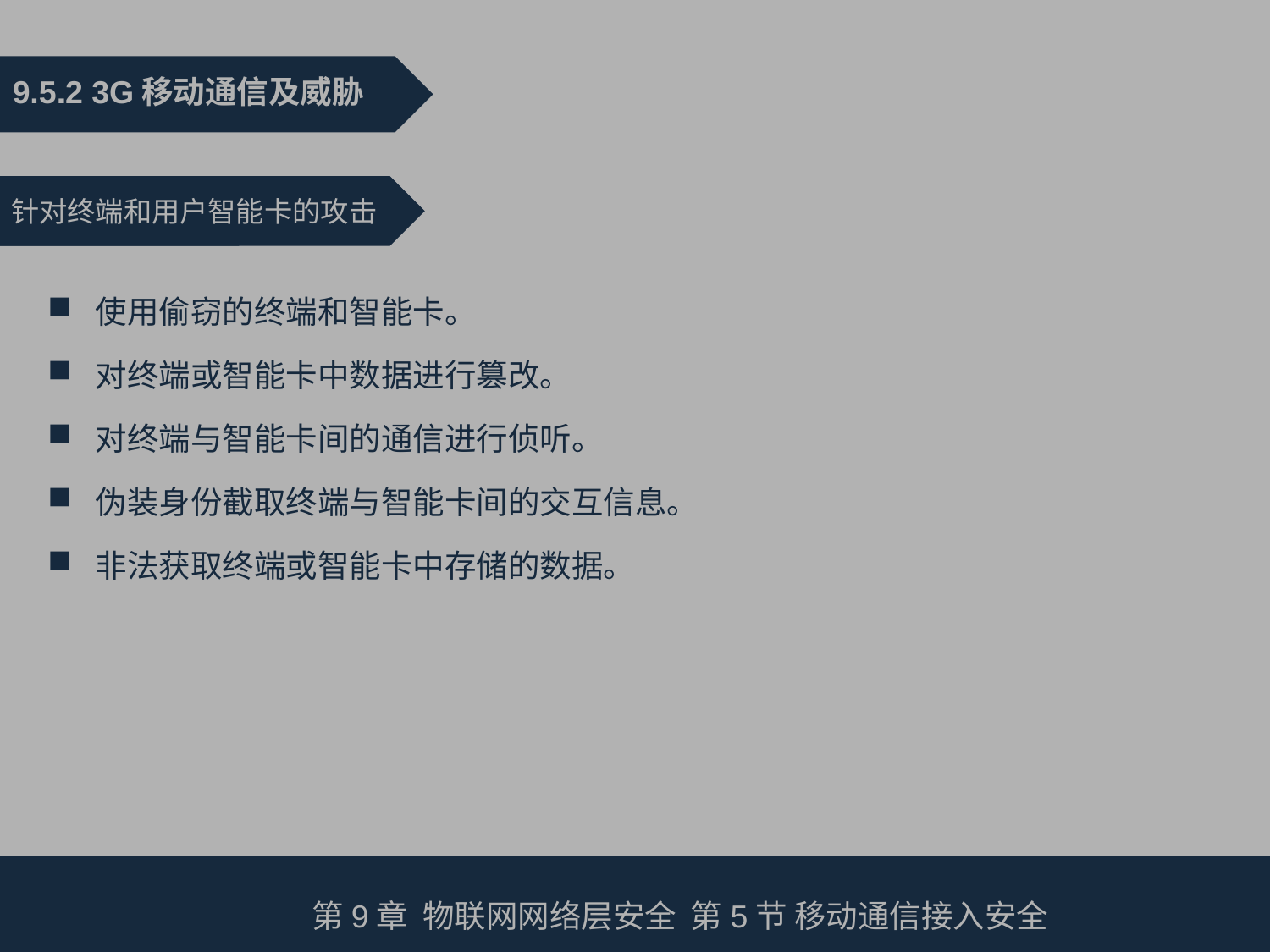

9.5.2 3G移动通信及威胁
针对终端和用户智能卡的攻击
使用偷窃的终端和智能卡。
对终端或智能卡中数据进行篡改。
对终端与智能卡间的通信进行侦听。
伪装身份截取终端与智能卡间的交互信息。
非法获取终端或智能卡中存储的数据。
第9章  物联网网络层安全  第5节 移动通信接入安全